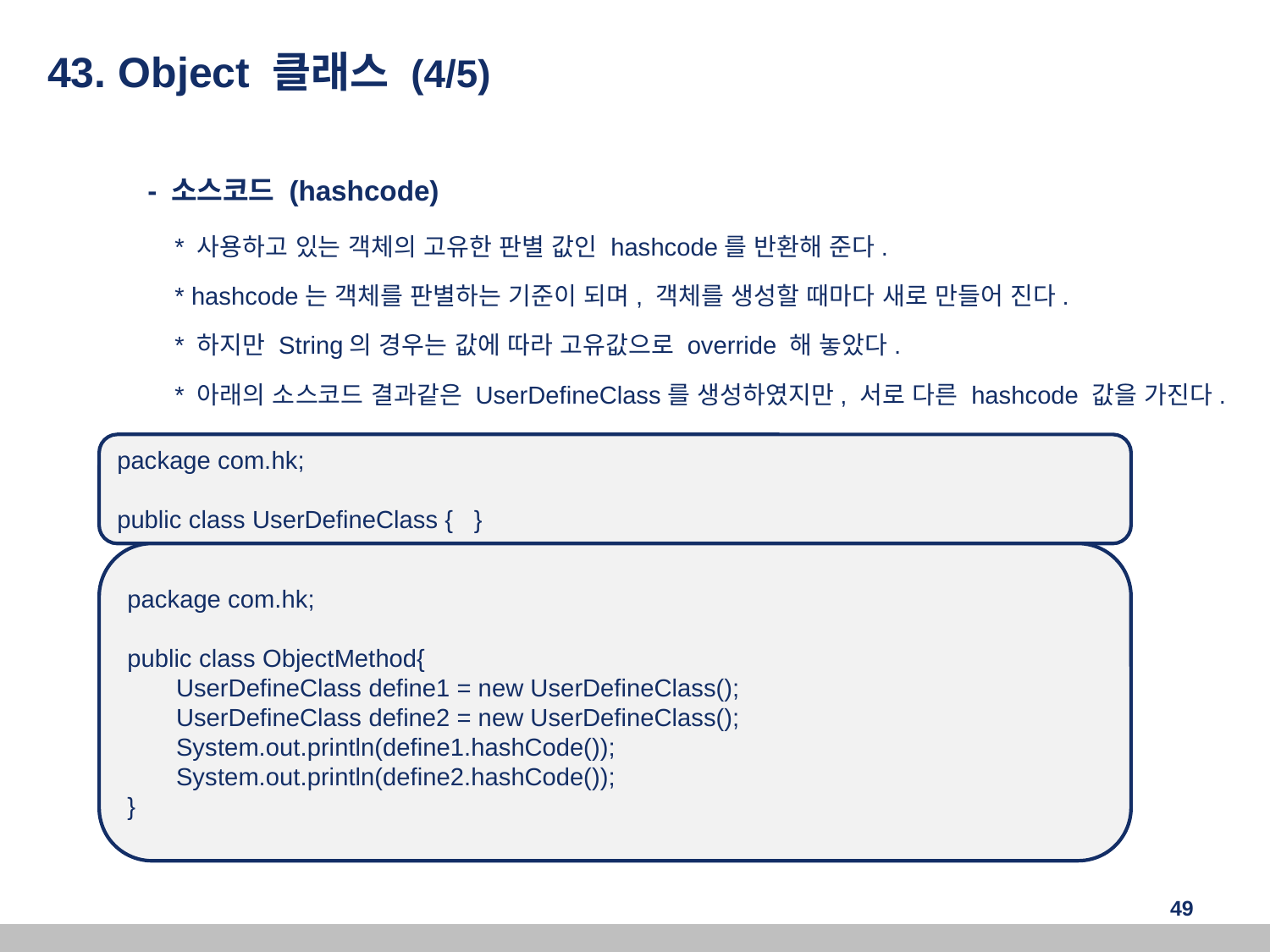

43. Object 클래스 (4/5)
 - 소스코드 (hashcode)

     * 사용하고 있는 객체의 고유한 판별 값인 hashcode를 반환해 준다.

     * hashcode는 객체를 판별하는 기준이 되며, 객체를 생성할 때마다 새로 만들어 진다.

     * 하지만 String의 경우는 값에 따라 고유값으로 override 해 놓았다.

     * 아래의 소스코드 결과같은 UserDefineClass를 생성하였지만, 서로 다른 hashcode 값을 가진다.

package com.hk;

public class UserDefineClass {   }
package com.hk;

public class ObjectMethod{
       UserDefineClass define1 = new UserDefineClass();
       UserDefineClass define2 = new UserDefineClass();
       System.out.println(define1.hashCode());
       System.out.println(define2.hashCode());
}
49